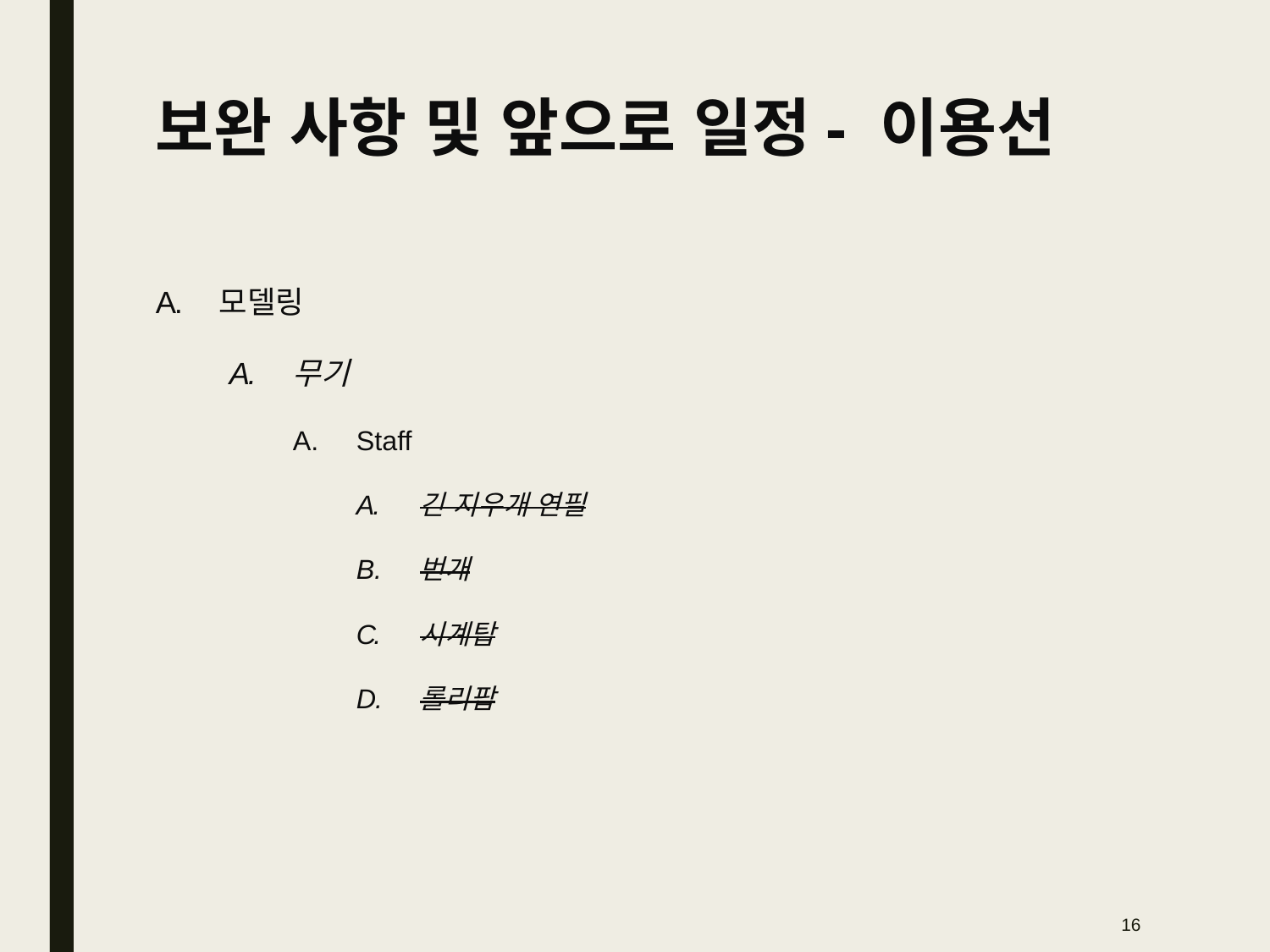

# 보완 사항 및 앞으로 일정- 이용선
모델링
무기
Staff
긴 지우개 연필
번개
시계탑
롤리팝
16